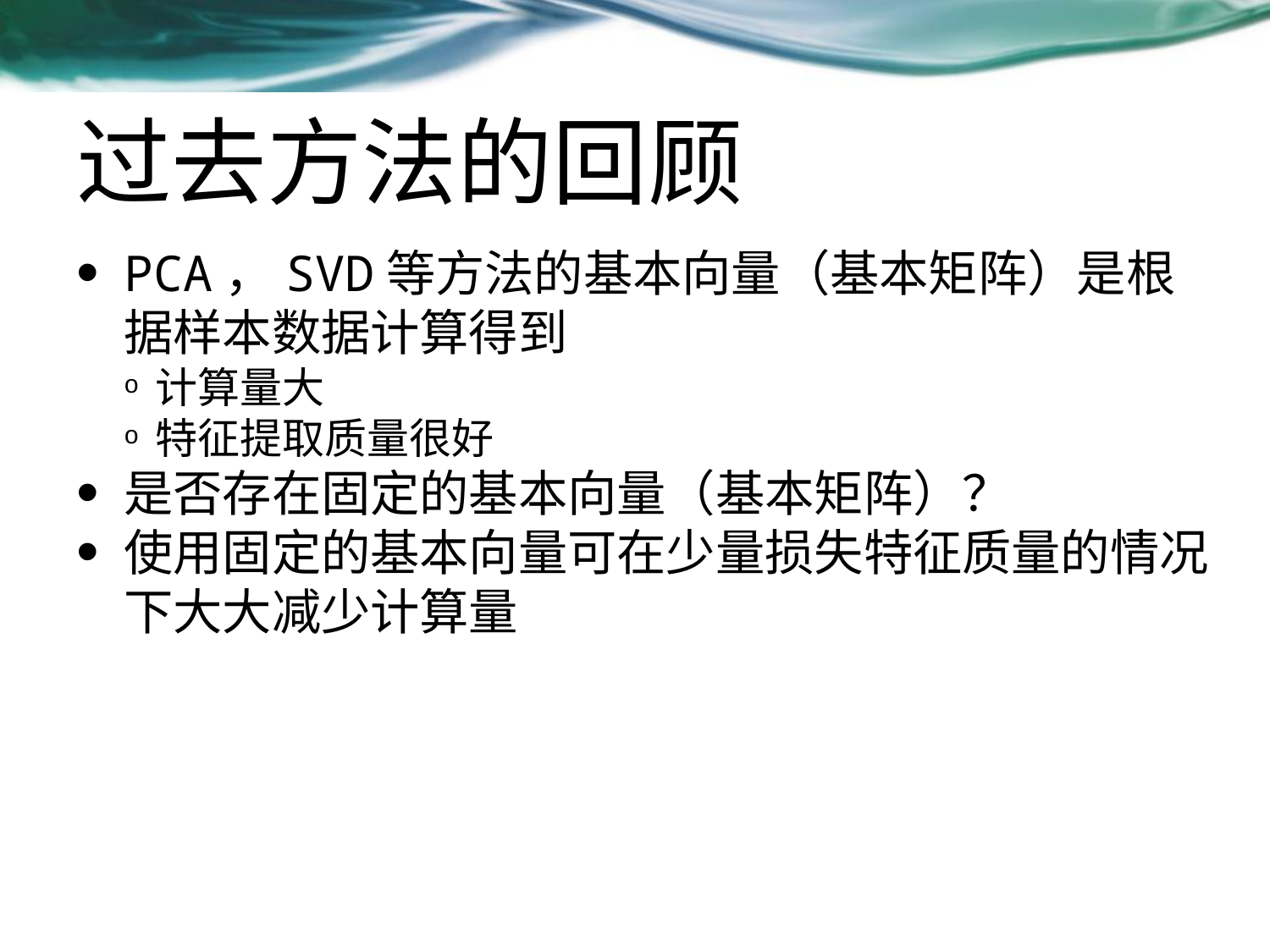

# 过去方法的回顾
PCA，SVD等方法的基本向量（基本矩阵）是根据样本数据计算得到
计算量大
特征提取质量很好
是否存在固定的基本向量（基本矩阵）？
使用固定的基本向量可在少量损失特征质量的情况下大大减少计算量